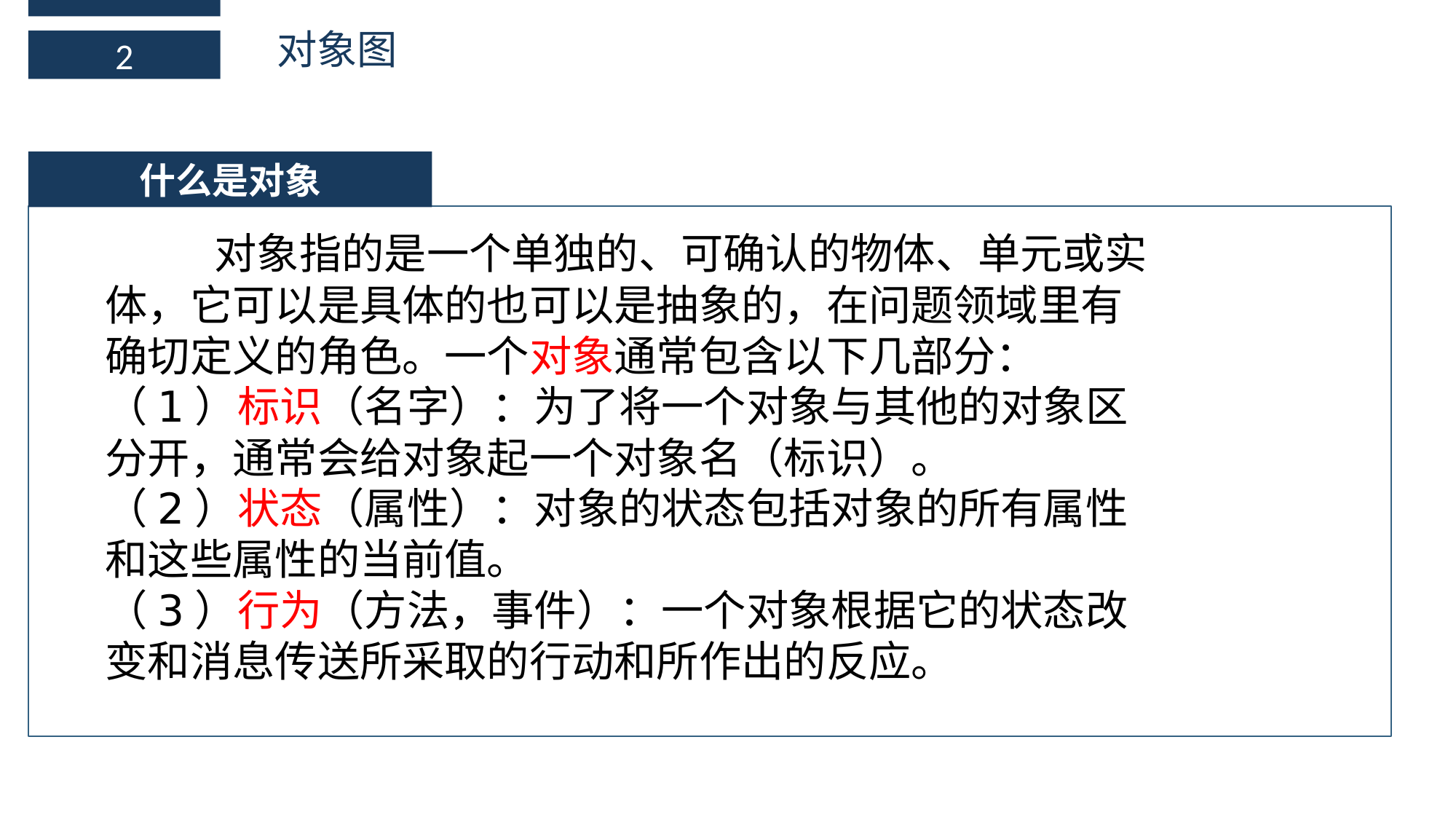

对象图
2
什么是对象

 	对象指的是一个单独的、可确认的物体、单元或实体，它可以是具体的也可以是抽象的，在问题领域里有确切定义的角色。一个对象通常包含以下几部分：
（1）标识（名字）：为了将一个对象与其他的对象区分开，通常会给对象起一个对象名（标识）。
（2）状态（属性）：对象的状态包括对象的所有属性和这些属性的当前值。
（3）行为（方法，事件）：一个对象根据它的状态改变和消息传送所采取的行动和所作出的反应。